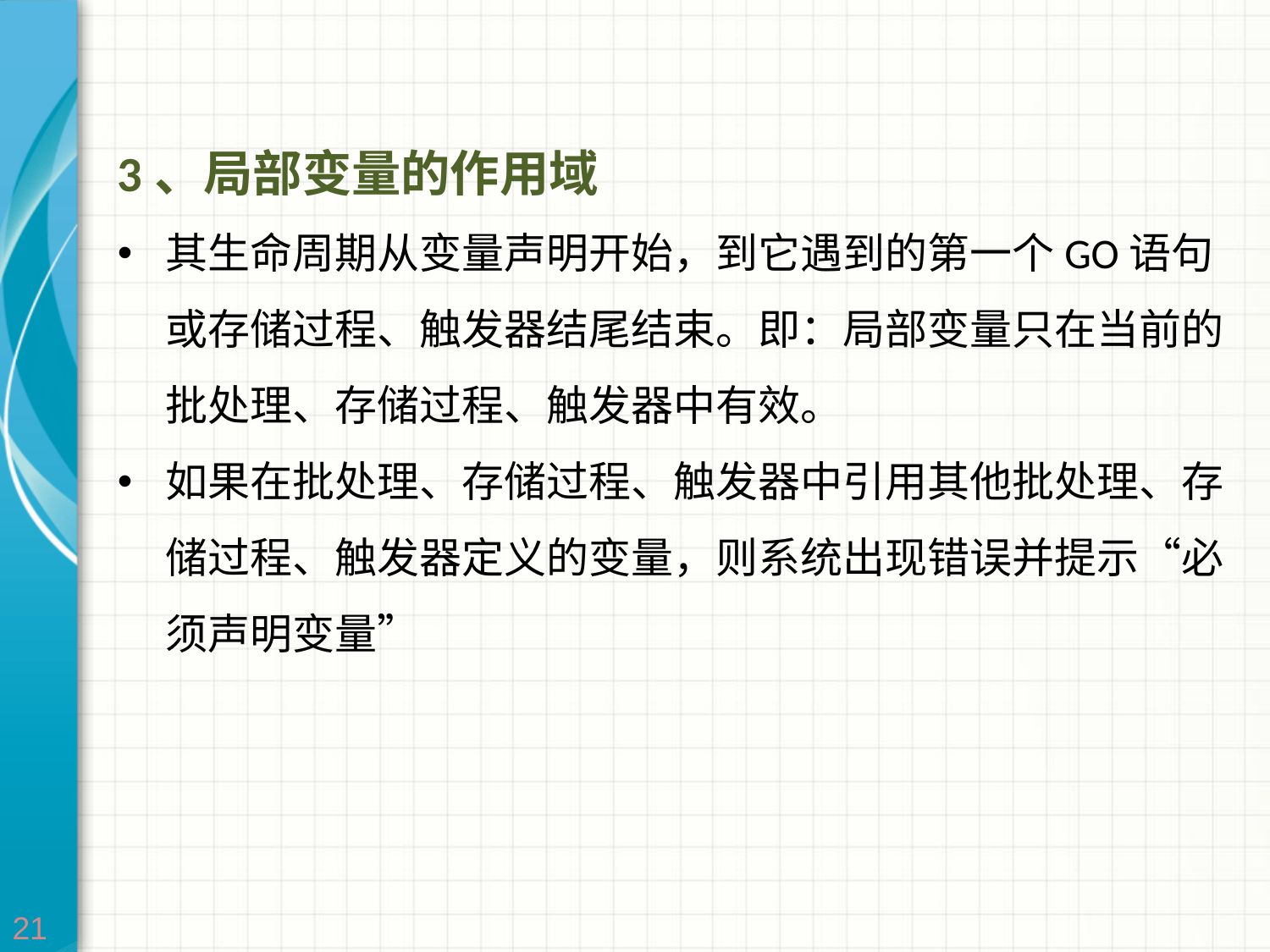

3、局部变量的作用域
其生命周期从变量声明开始，到它遇到的第一个GO语句或存储过程、触发器结尾结束。即：局部变量只在当前的批处理、存储过程、触发器中有效。
如果在批处理、存储过程、触发器中引用其他批处理、存储过程、触发器定义的变量，则系统出现错误并提示“必须声明变量”
21